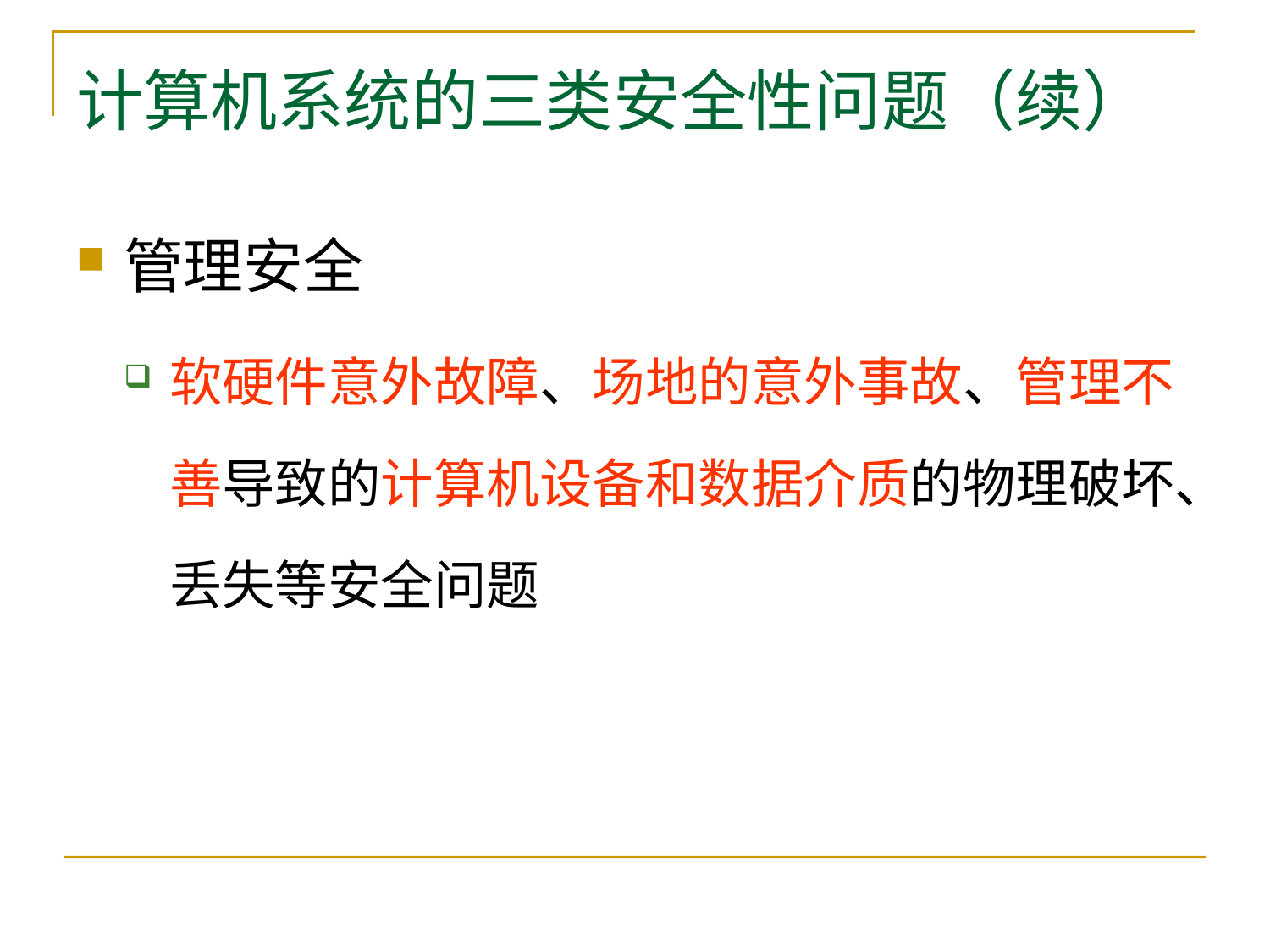

# 计算机系统的三类安全性问题（续）
管理安全
软硬件意外故障、场地的意外事故、管理不善导致的计算机设备和数据介质的物理破坏、丢失等安全问题